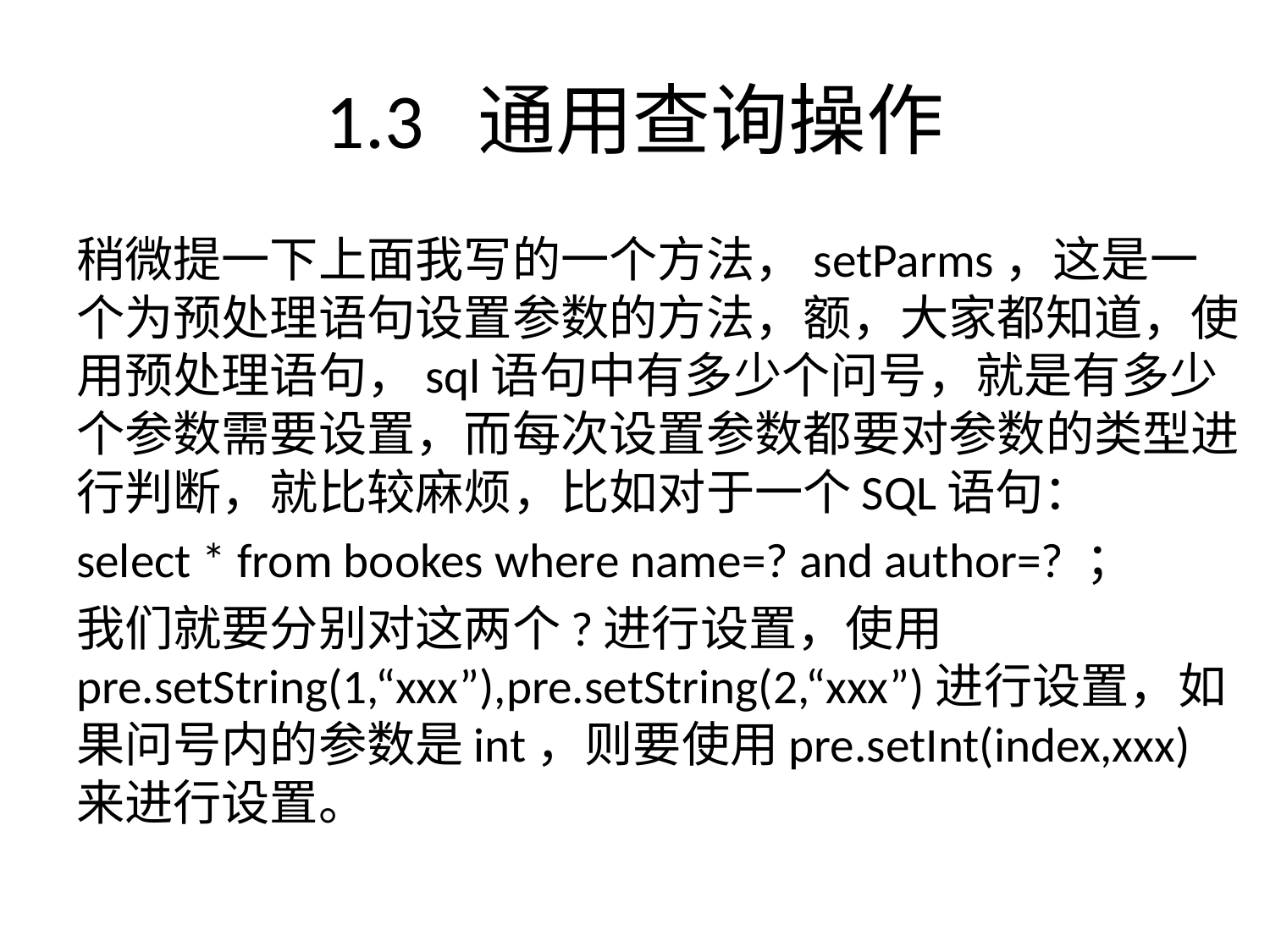

# 1.3  通用查询操作
稍微提一下上面我写的一个方法，setParms，这是一个为预处理语句设置参数的方法，额，大家都知道，使用预处理语句，sql语句中有多少个问号，就是有多少个参数需要设置，而每次设置参数都要对参数的类型进行判断，就比较麻烦，比如对于一个SQL语句：
select * from bookes where name=? and author=? ；
我们就要分别对这两个?进行设置，使用pre.setString(1,“xxx”),pre.setString(2,“xxx”)进行设置，如果问号内的参数是int，则要使用pre.setInt(index,xxx)来进行设置。